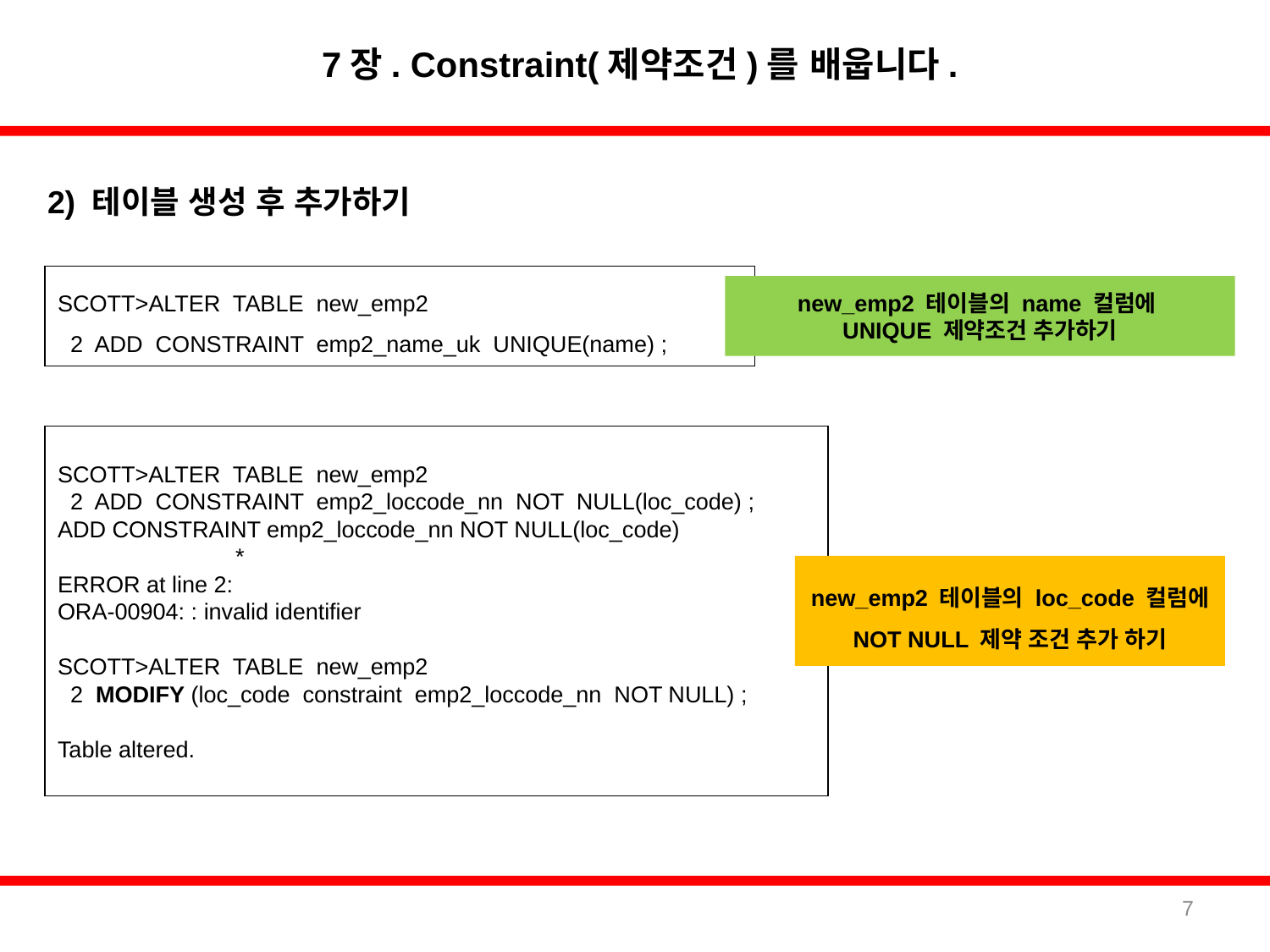

7장. Constraint(제약조건)를 배웁니다.

2) 테이블 생성 후 추가하기
SCOTT>ALTER  TABLE  new_emp2
  2  ADD  CONSTRAINT  emp2_name_uk  UNIQUE(name) ;
new_emp2 테이블의 name 컬럼에
UNIQUE 제약조건 추가하기
SCOTT>ALTER  TABLE  new_emp2
  2  ADD  CONSTRAINT  emp2_loccode_nn  NOT  NULL(loc_code) ;
ADD CONSTRAINT emp2_loccode_nn NOT NULL(loc_code)
                            *
ERROR at line 2:
ORA-00904: : invalid identifier

SCOTT>ALTER  TABLE  new_emp2
  2  MODIFY (loc_code  constraint  emp2_loccode_nn  NOT NULL) ;

Table altered.
new_emp2 테이블의 loc_code 컬럼에 NOT NULL 제약 조건 추가 하기

7